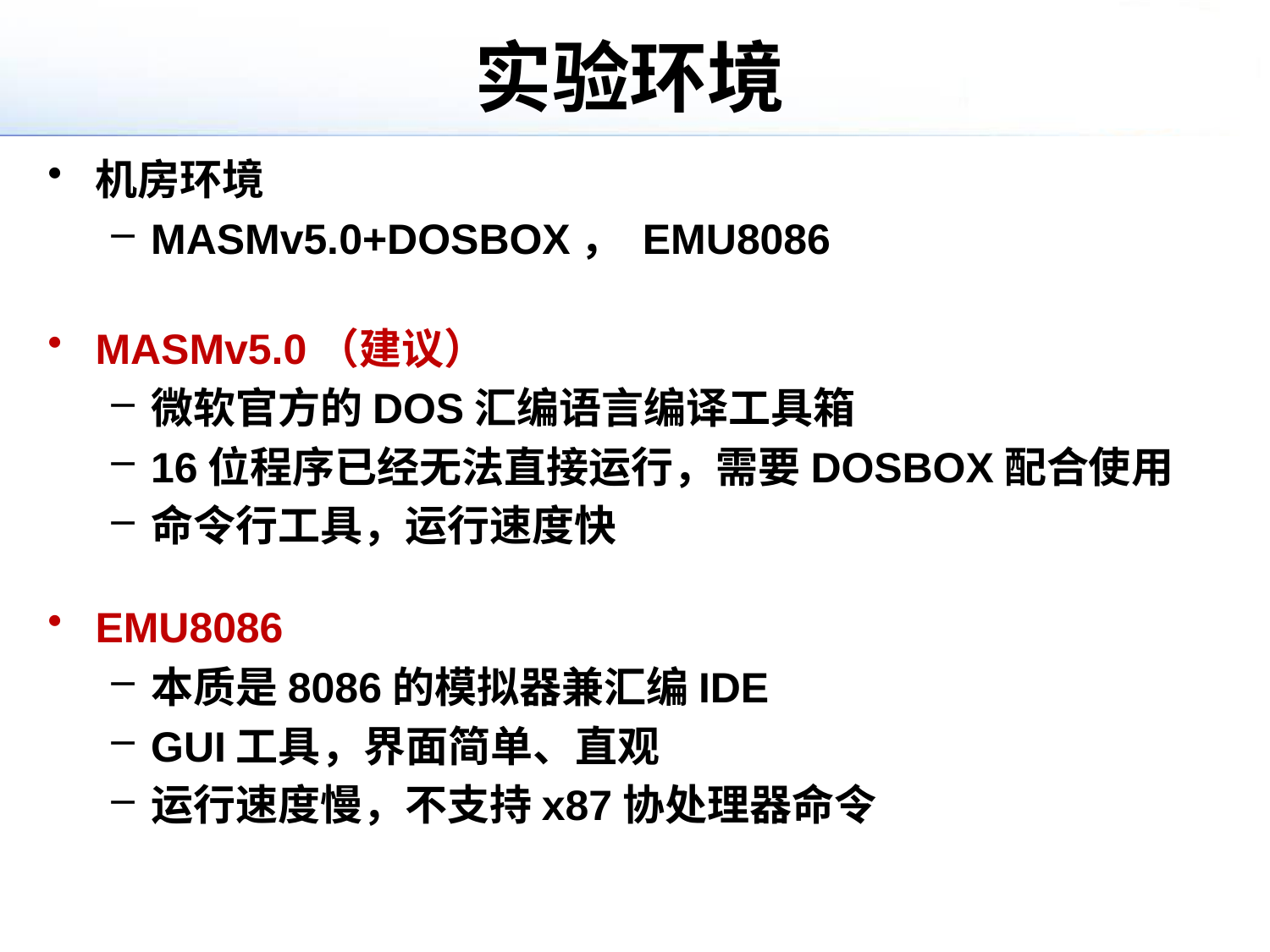

# 实验环境
机房环境
MASMv5.0+DOSBOX， EMU8086

MASMv5.0（建议）
微软官方的DOS汇编语言编译工具箱
16位程序已经无法直接运行，需要DOSBOX配合使用
命令行工具，运行速度快

EMU8086
本质是8086的模拟器兼汇编IDE
GUI工具，界面简单、直观
运行速度慢，不支持x87协处理器命令